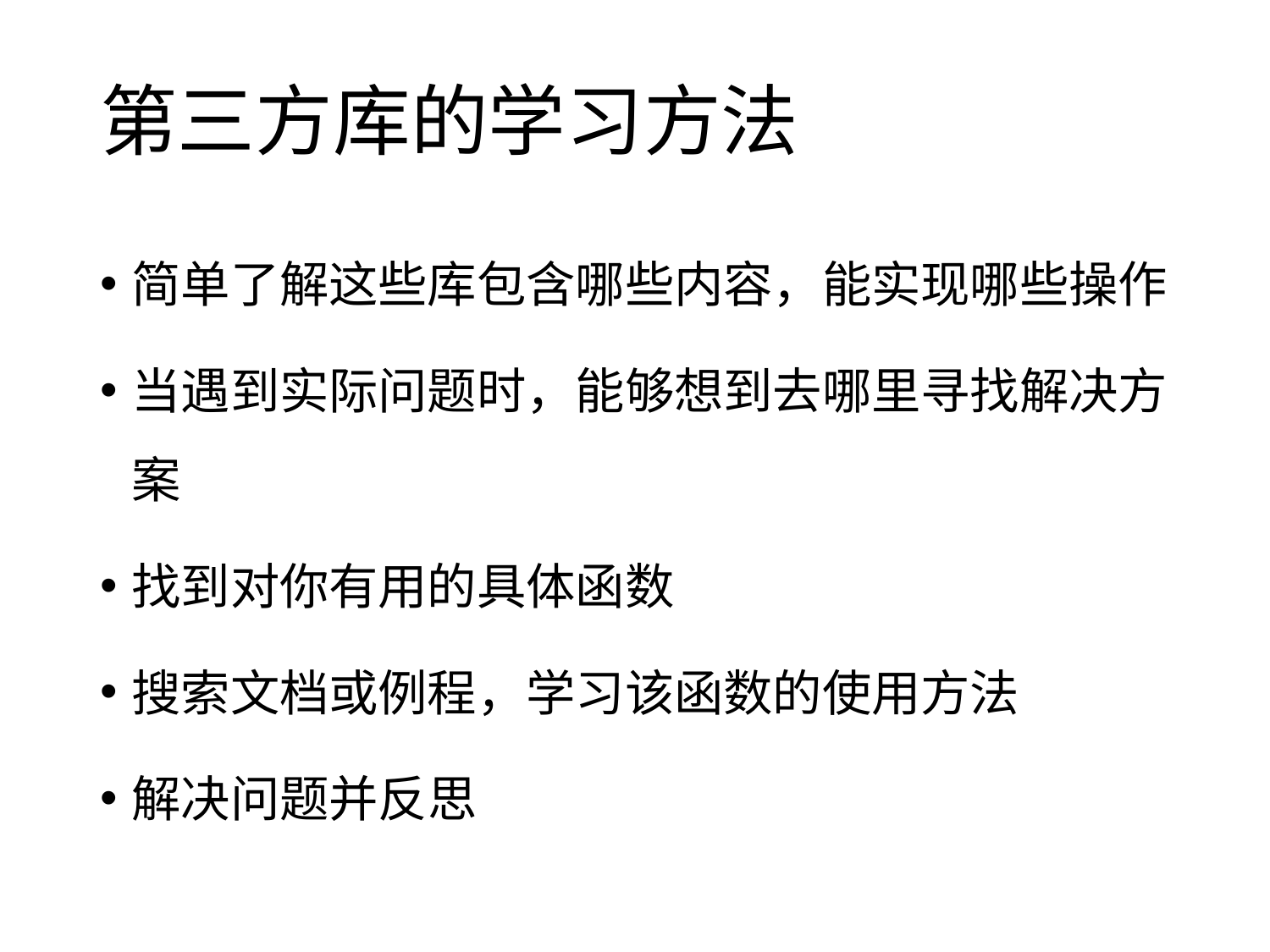

# 第三方库的学习方法
简单了解这些库包含哪些内容，能实现哪些操作
当遇到实际问题时，能够想到去哪里寻找解决方案
找到对你有用的具体函数
搜索文档或例程，学习该函数的使用方法
解决问题并反思